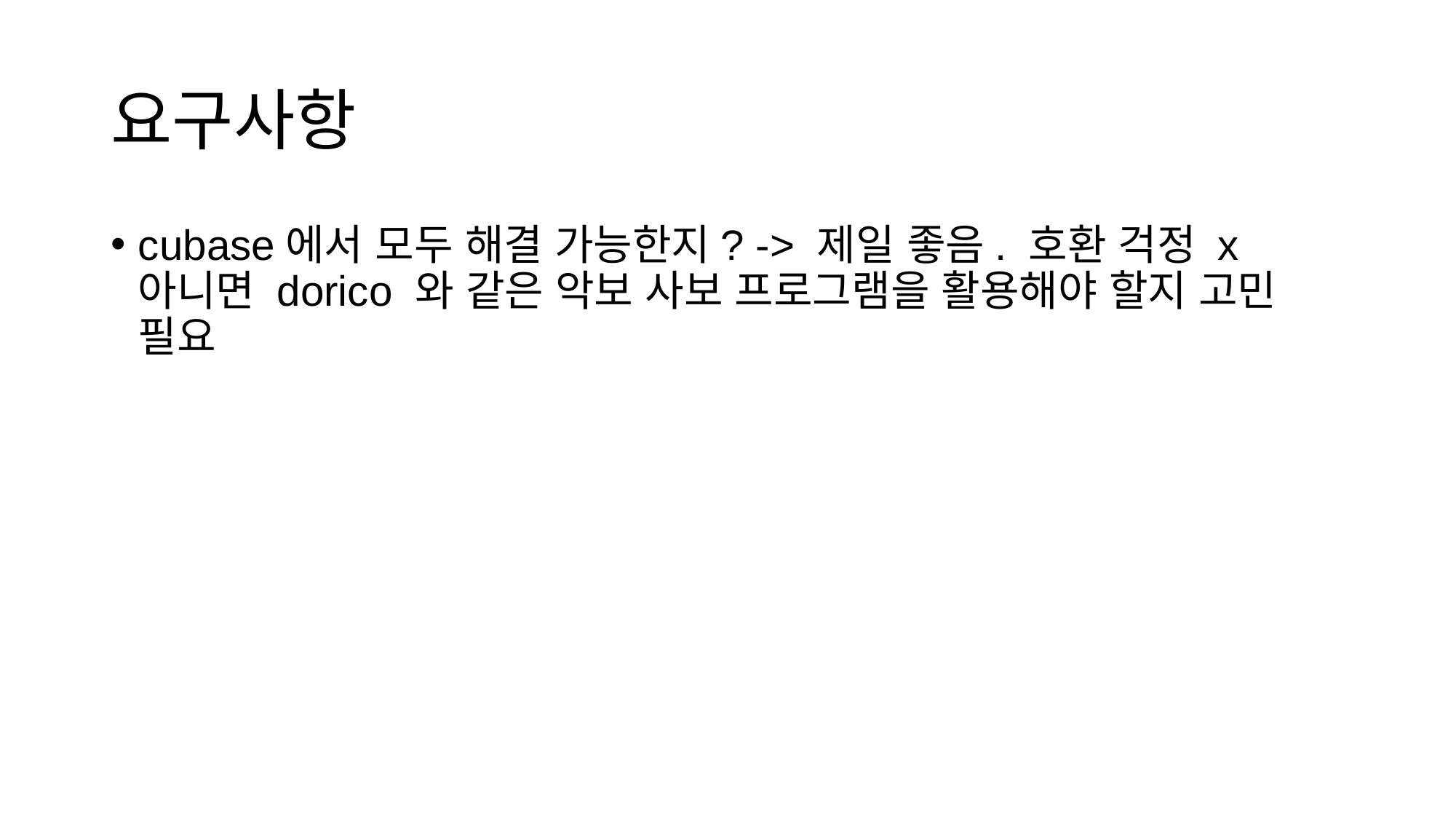

# 요구사항
cubase에서 모두 해결 가능한지? -> 제일 좋음. 호환 걱정 x 아니면 dorico 와 같은 악보 사보 프로그램을 활용해야 할지 고민 필요